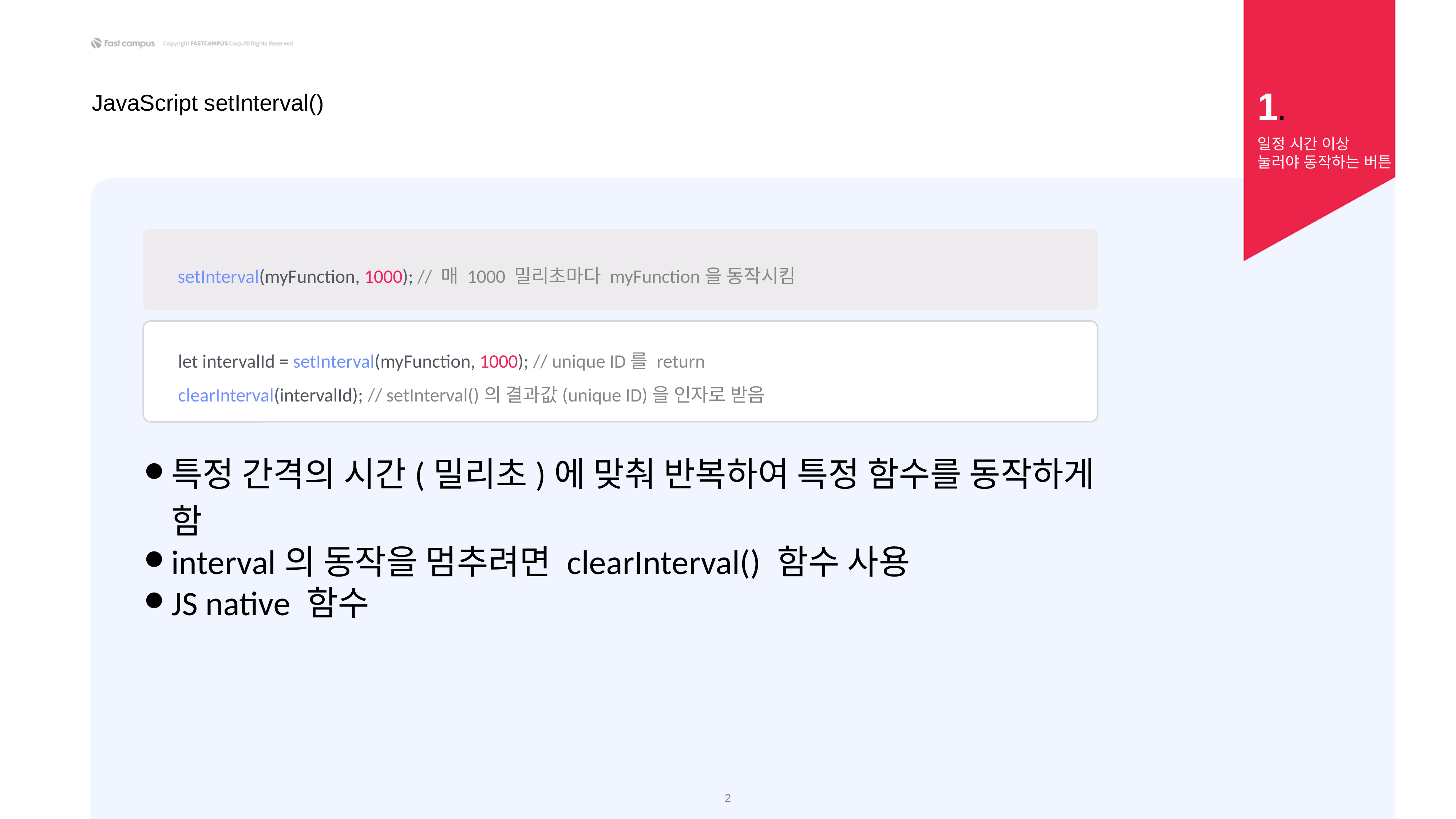

1.
JavaScript setInterval()
일정 시간 이상 눌러야 동작하는 버튼
setInterval(myFunction, 1000); // 매 1000 밀리초마다 myFunction을 동작시킴
let intervalId = setInterval(myFunction, 1000); // unique ID를 return
clearInterval(intervalId); // setInterval()의 결과값(unique ID)을 인자로 받음
특정 간격의 시간(밀리초)에 맞춰 반복하여 특정 함수를 동작하게 함
interval의 동작을 멈추려면 clearInterval() 함수 사용
JS native 함수
2